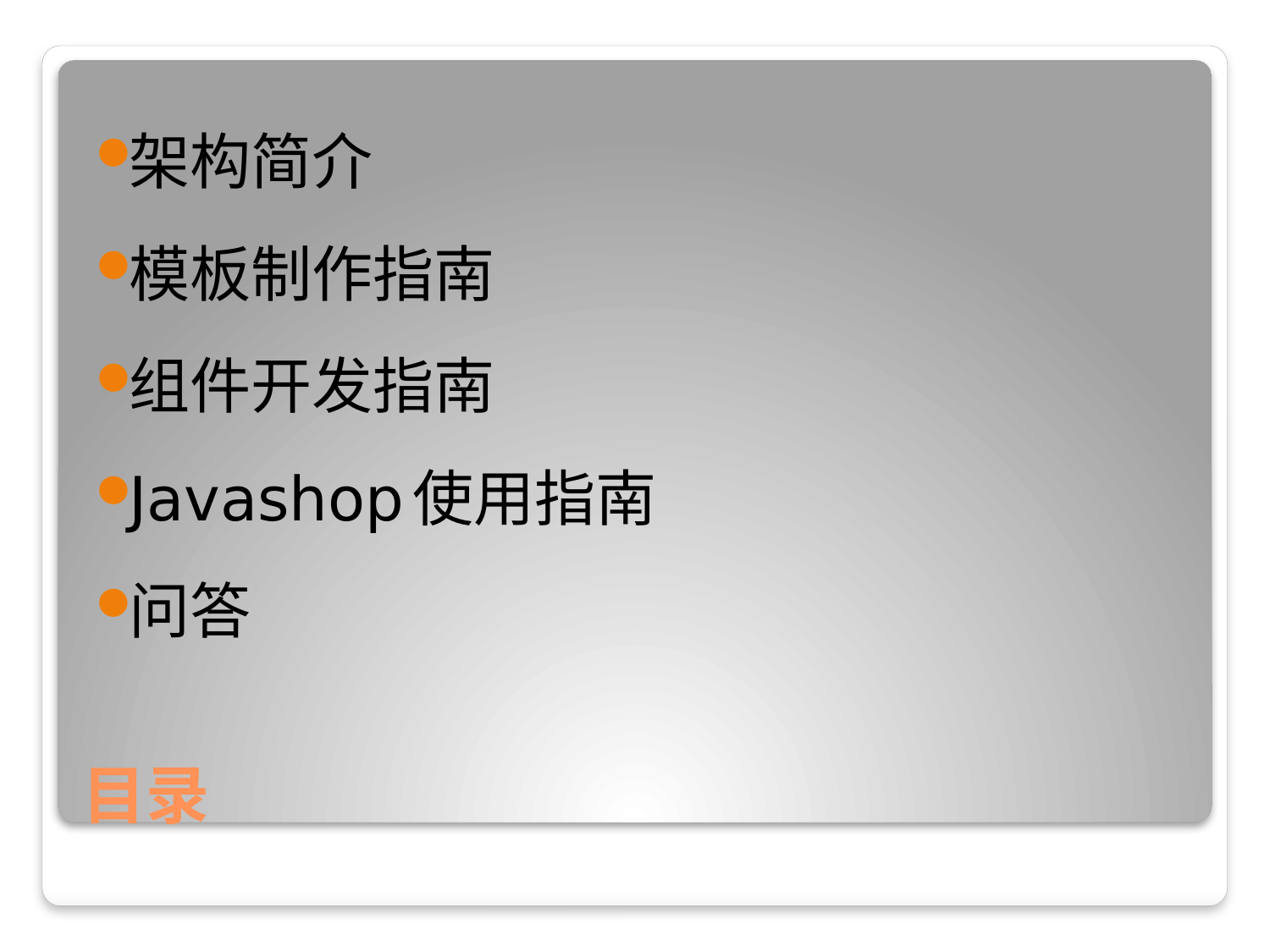

架构简介
模板制作指南
组件开发指南
Javashop使用指南
问答
# 目录